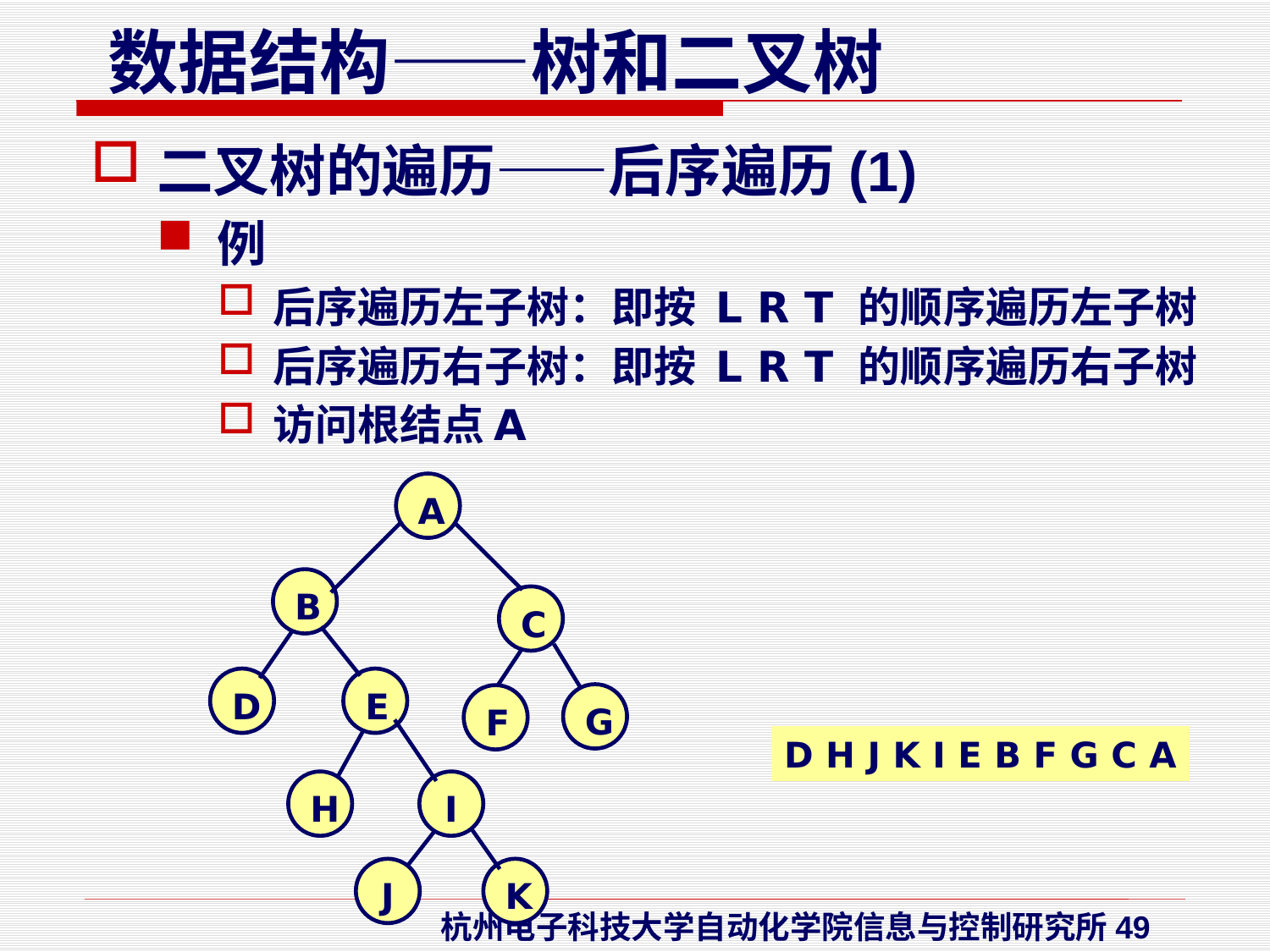

二叉树的遍历——后序遍历(1)
例
后序遍历左子树：即按 L R T 的顺序遍历左子树
后序遍历右子树：即按 L R T 的顺序遍历右子树
访问根结点A
A

B
C

D
E
G
F

H
I

J
K
D H J K I E B F G C A